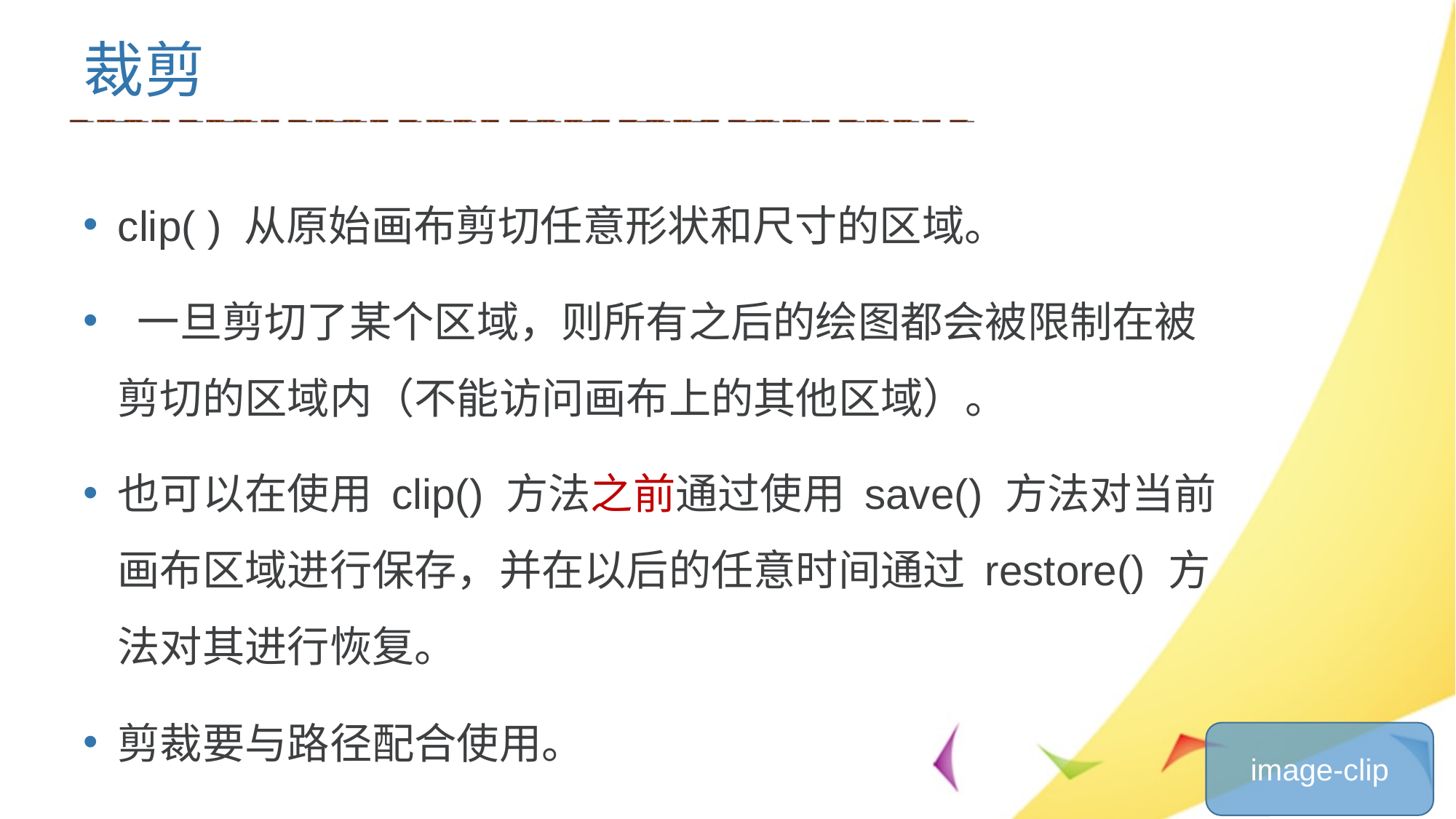

# 裁剪
clip( ) 从原始画布剪切任意形状和尺寸的区域。
 一旦剪切了某个区域，则所有之后的绘图都会被限制在被剪切的区域内（不能访问画布上的其他区域）。
也可以在使用 clip() 方法之前通过使用 save() 方法对当前画布区域进行保存，并在以后的任意时间通过 restore() 方法对其进行恢复。
剪裁要与路径配合使用。

image-clip